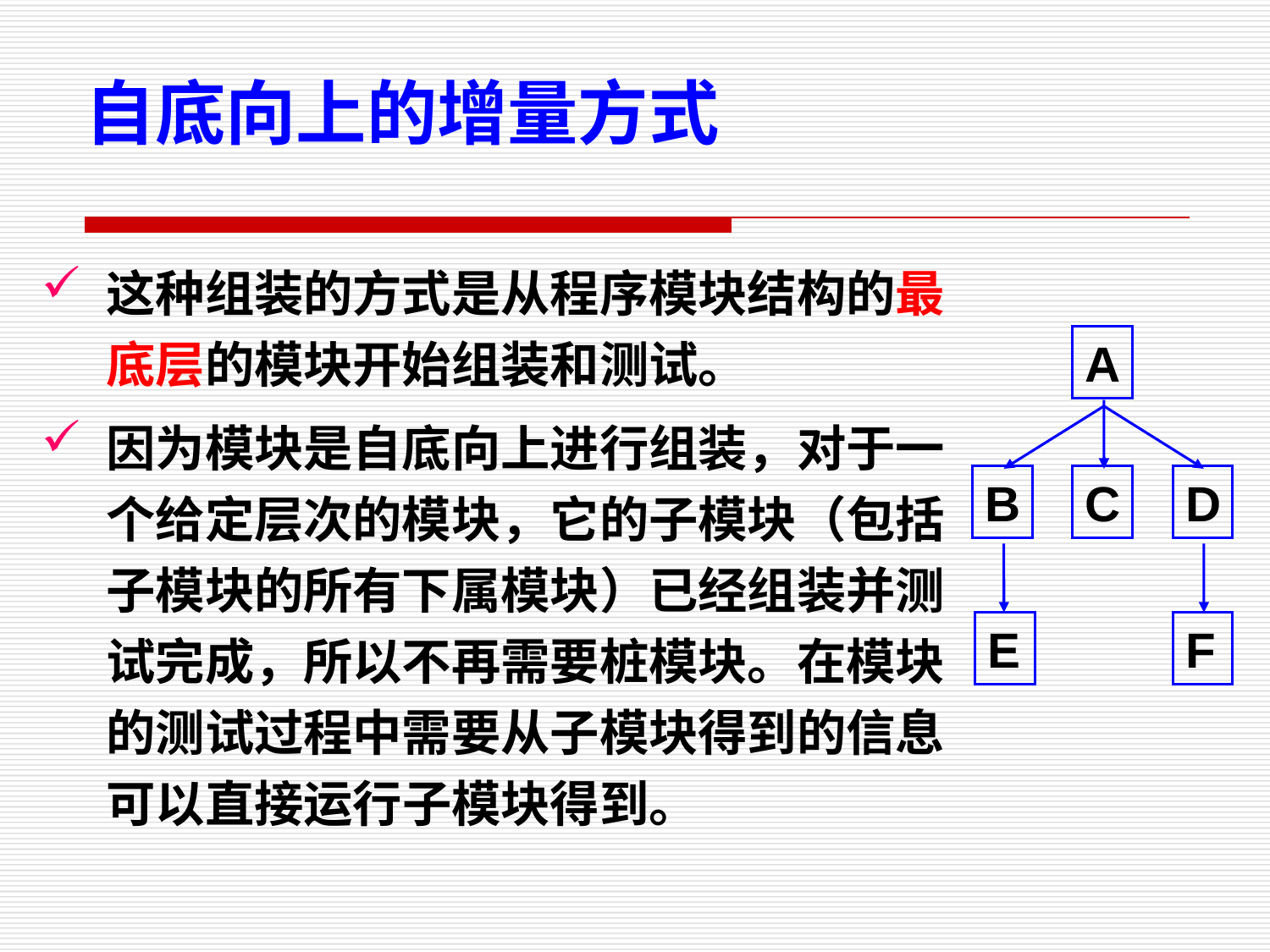

自底向上的增量方式
这种组装的方式是从程序模块结构的最底层的模块开始组装和测试。
因为模块是自底向上进行组装，对于一个给定层次的模块，它的子模块（包括子模块的所有下属模块）已经组装并测试完成，所以不再需要桩模块。在模块的测试过程中需要从子模块得到的信息可以直接运行子模块得到。
A

B
C
D

E
F